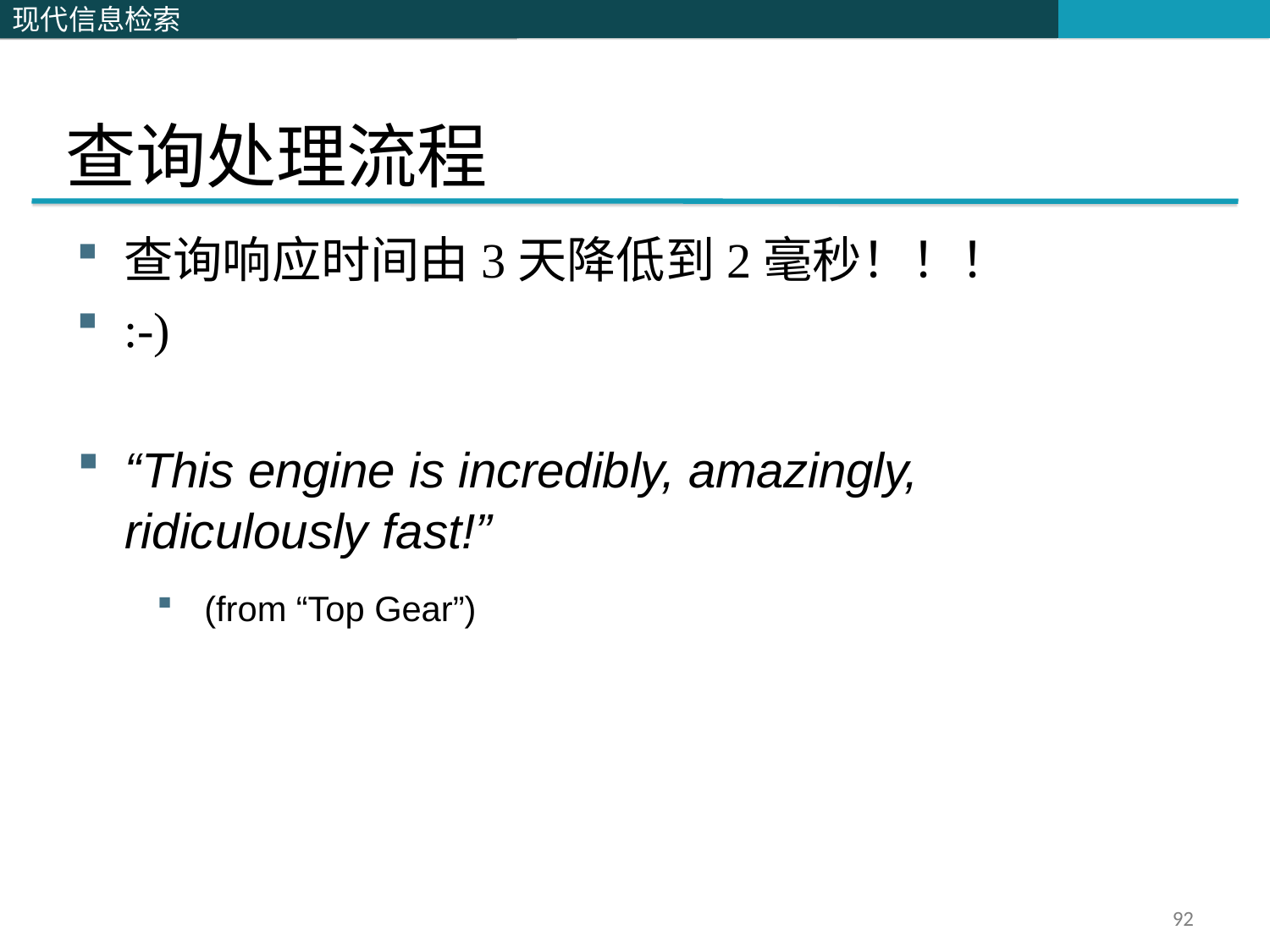

# 查询处理流程
查询响应时间由3天降低到2毫秒！！！
:-)

“This engine is incredibly, amazingly,  ridiculously fast!”
(from “Top Gear”)
92